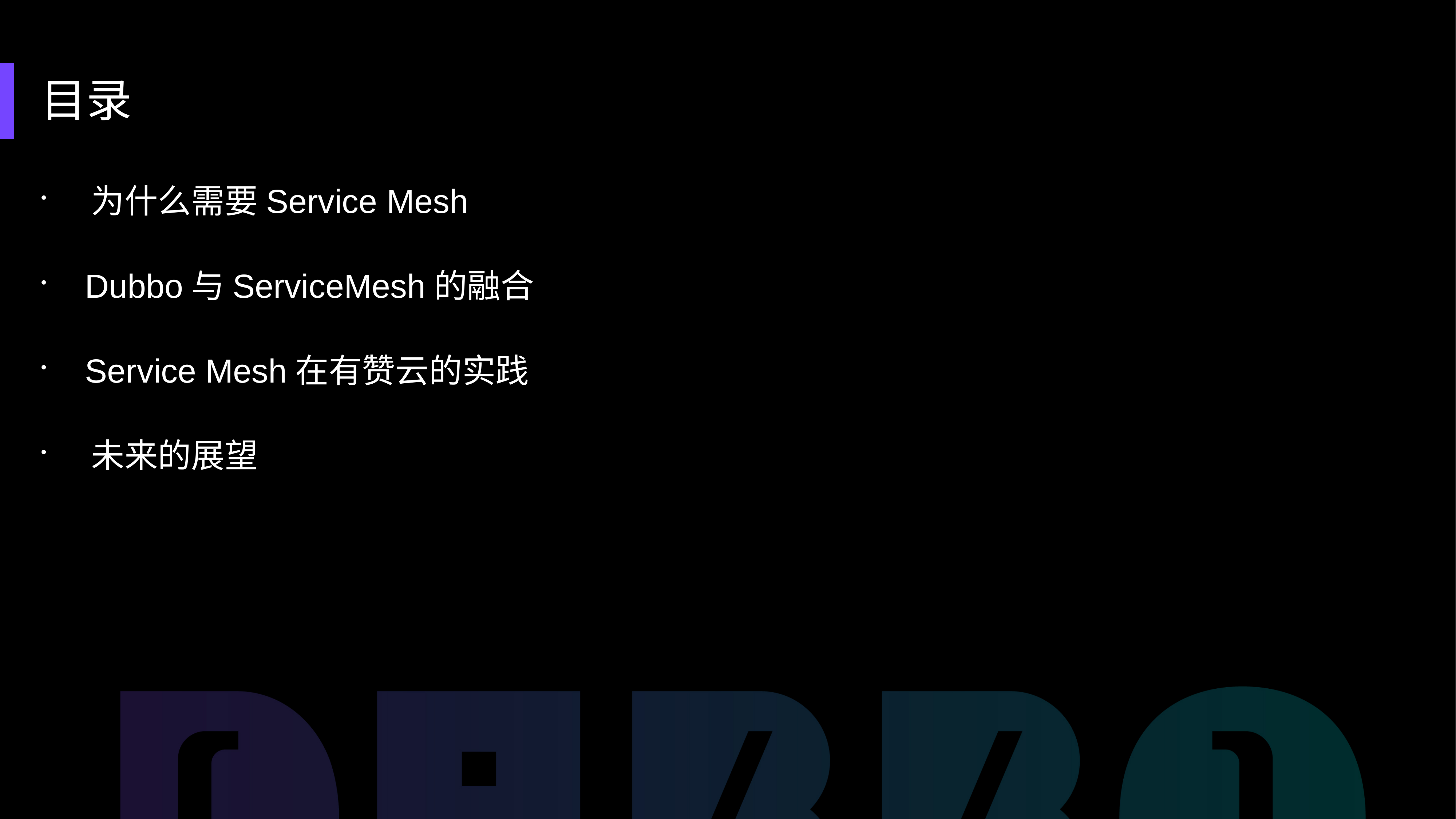

目录

 为什么需要Service Mesh
 Dubbo与ServiceMesh的融合
 Service Mesh在有赞云的实践
 未来的展望